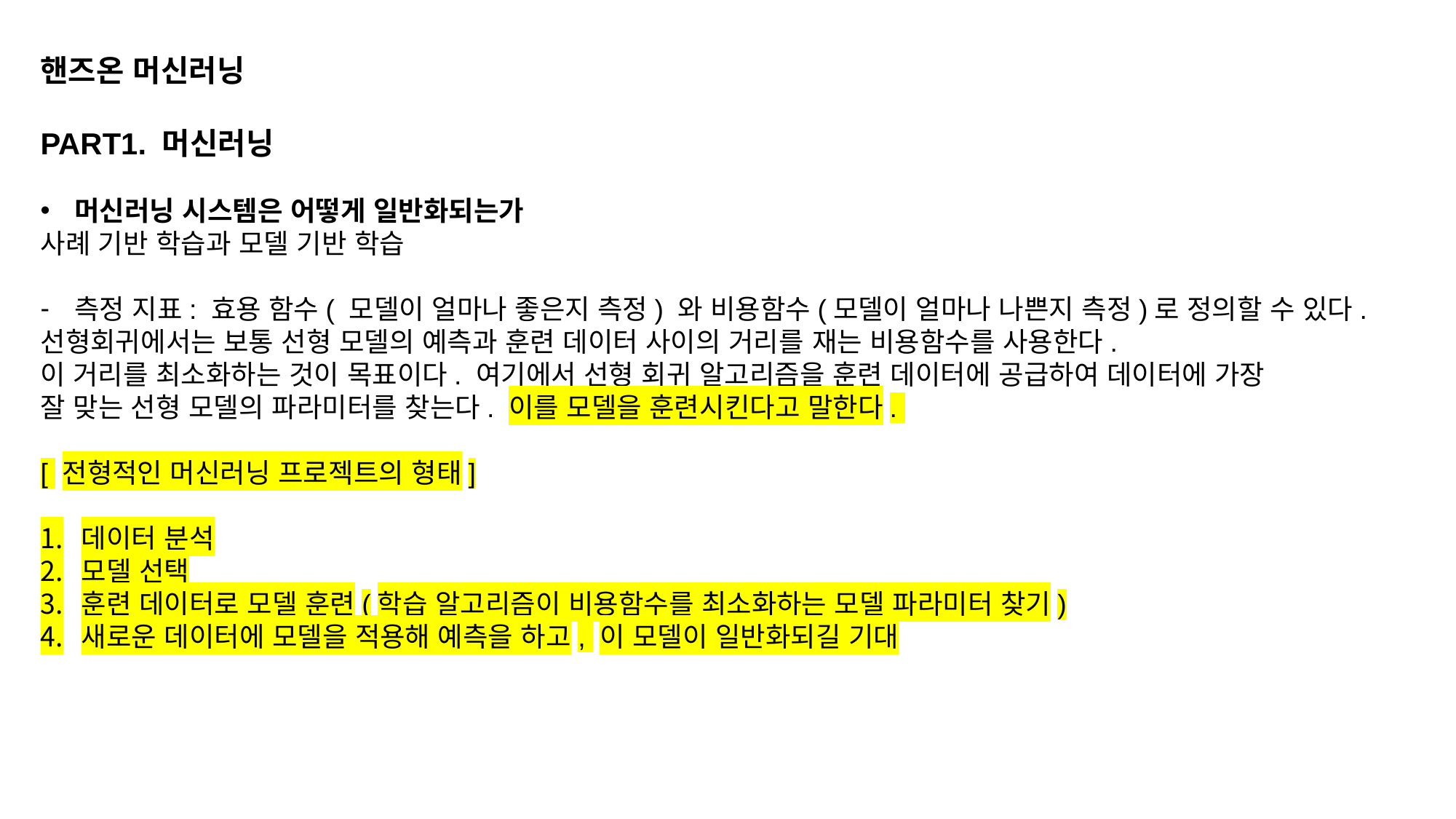

핸즈온 머신러닝

PART1. 머신러닝

머신러닝 시스템은 어떻게 일반화되는가
사례 기반 학습과 모델 기반 학습

측정 지표: 효용 함수( 모델이 얼마나 좋은지 측정) 와 비용함수(모델이 얼마나 나쁜지 측정)로 정의할 수 있다.
선형회귀에서는 보통 선형 모델의 예측과 훈련 데이터 사이의 거리를 재는 비용함수를 사용한다.
이 거리를 최소화하는 것이 목표이다. 여기에서 선형 회귀 알고리즘을 훈련 데이터에 공급하여 데이터에 가장
잘 맞는 선형 모델의 파라미터를 찾는다. 이를 모델을 훈련시킨다고 말한다.

[ 전형적인 머신러닝 프로젝트의 형태]

데이터 분석
모델 선택
훈련 데이터로 모델 훈련(학습 알고리즘이 비용함수를 최소화하는 모델 파라미터 찾기)
새로운 데이터에 모델을 적용해 예측을 하고, 이 모델이 일반화되길 기대